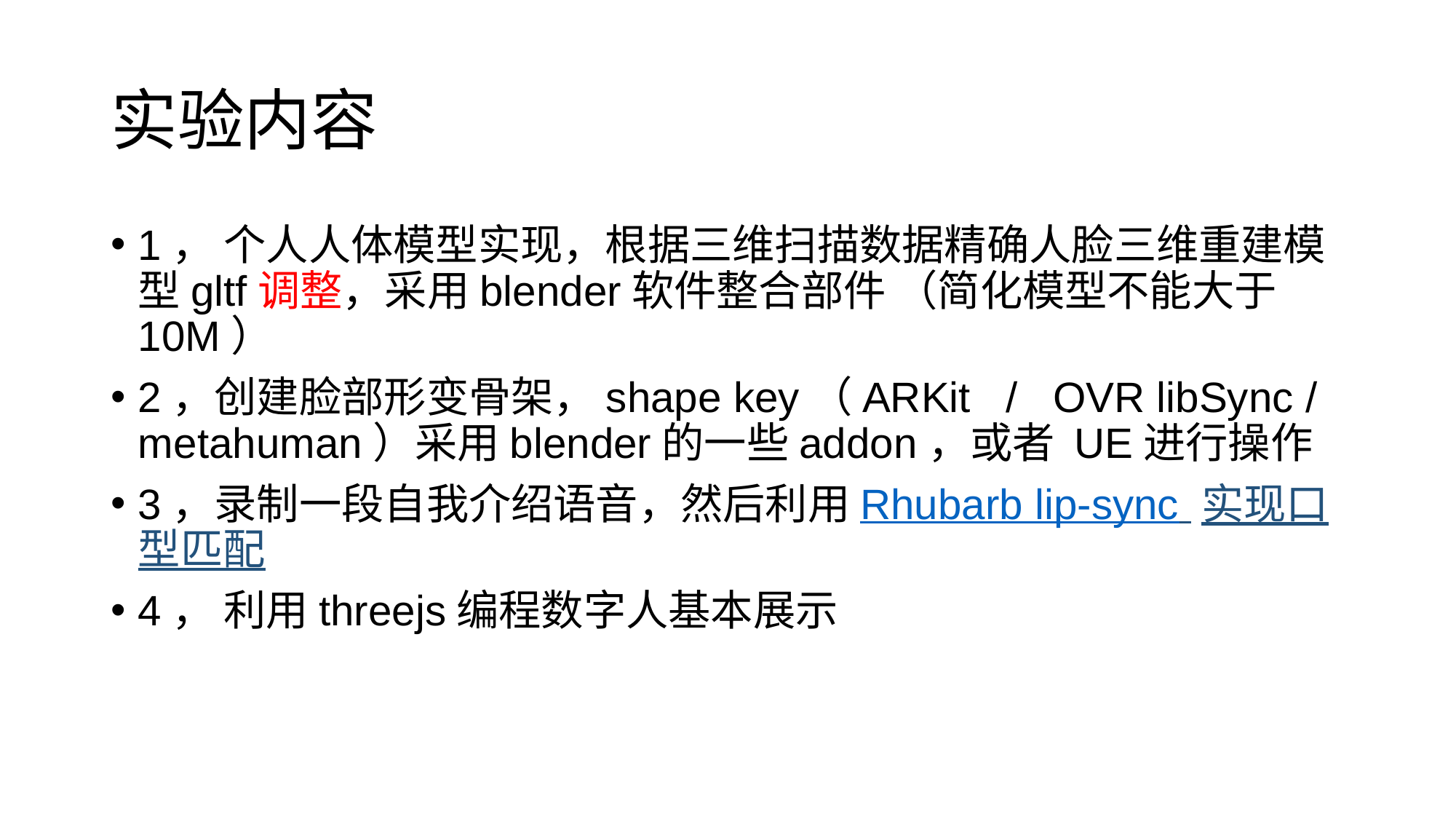

# 实验内容
1， 个人人体模型实现，根据三维扫描数据精确人脸三维重建模型gltf调整，采用blender软件整合部件 （简化模型不能大于10M）
2，创建脸部形变骨架，shape key（ARKit   /   OVR libSync / metahuman）采用blender的一些addon，或者 UE进行操作
3，录制一段自我介绍语音，然后利用Rhubarb lip-sync 实现口型匹配
4， 利用threejs编程数字人基本展示